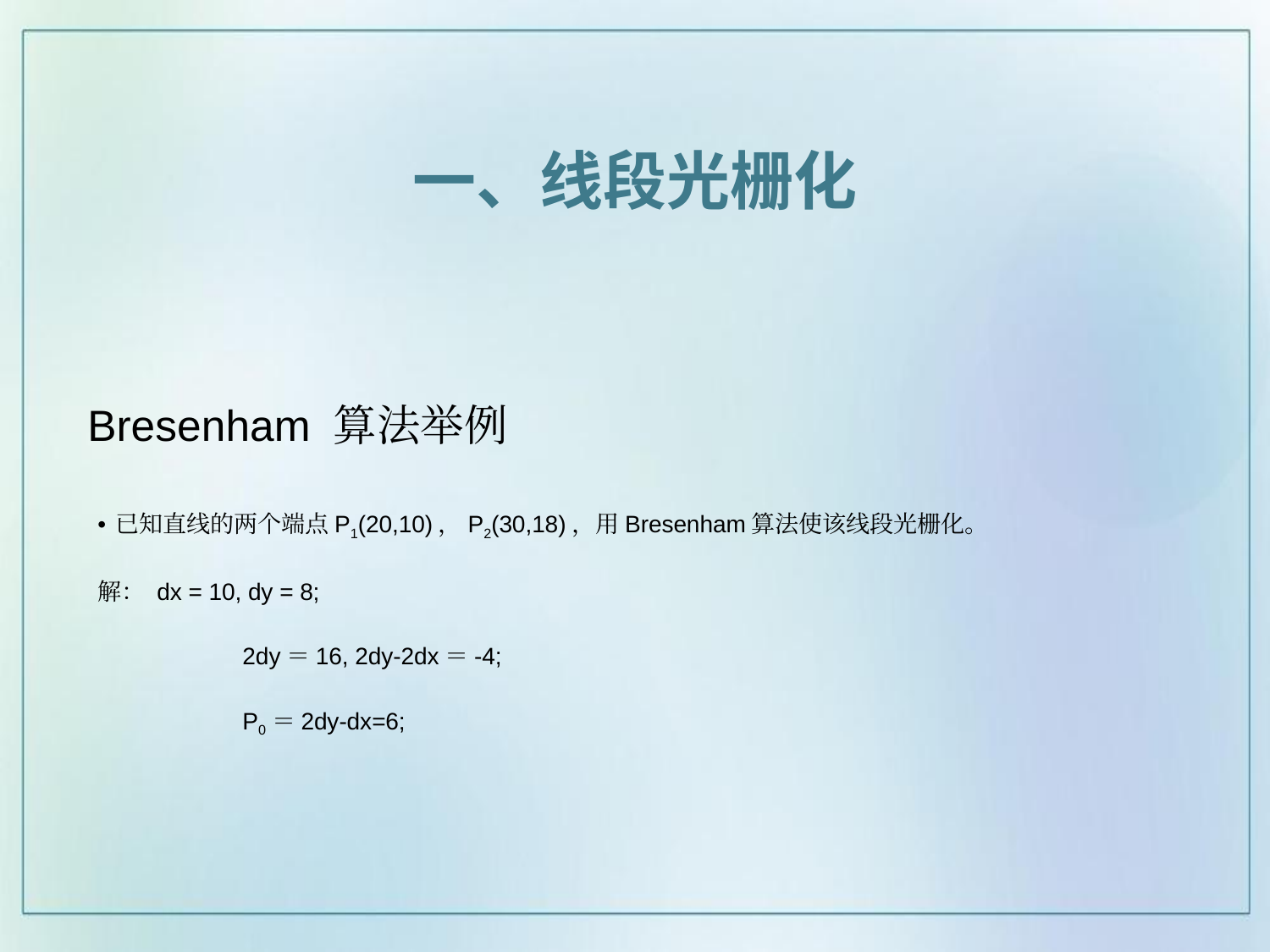

一、线段光栅化
# Bresenham 算法举例
已知直线的两个端点P1(20,10)，P2(30,18)，用Bresenham算法使该线段光栅化。
解： dx = 10, dy = 8;
		2dy＝16, 2dy-2dx＝-4;
		P0＝2dy-dx=6;